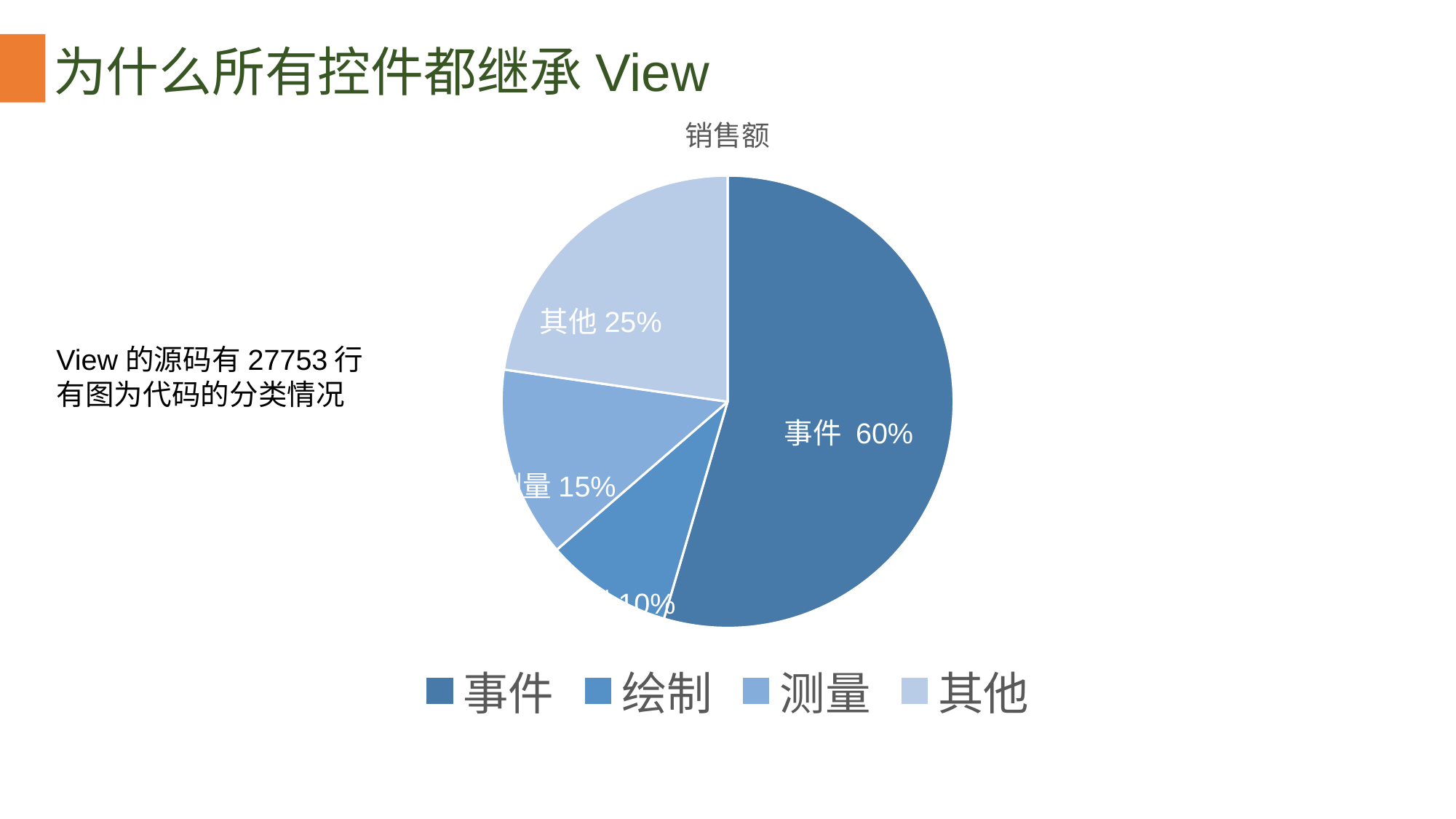

为什么所有控件都继承View

### Chart:

| Category | 销售额 |
|---|---|
| 事件 | 60.0 |
| 绘制 | 10.0 |
| 测量 | 15.0 |
| 其他 | 25.0 |
其他25%
View的源码有27753行
有图为代码的分类情况
事件 60%
测量15%
绘制10%